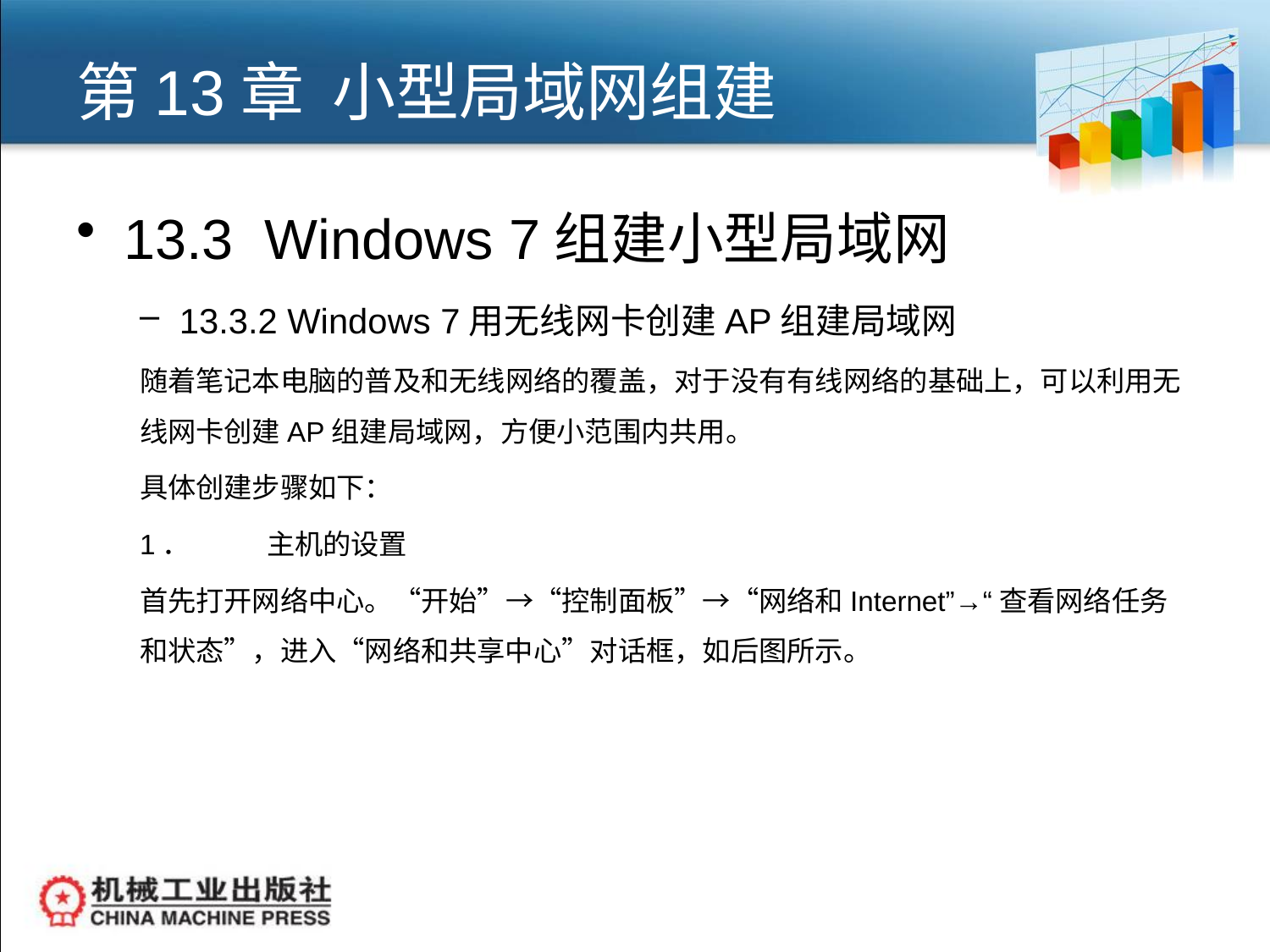

# 第13章  小型局域网组建
13.3  Windows 7组建小型局域网
13.3.2 Windows 7用无线网卡创建AP组建局域网
随着笔记本电脑的普及和无线网络的覆盖，对于没有有线网络的基础上，可以利用无线网卡创建AP组建局域网，方便小范围内共用。
具体创建步骤如下：
1．	主机的设置
首先打开网络中心。“开始”→“控制面板”→“网络和Internet”→“查看网络任务和状态”，进入“网络和共享中心”对话框，如后图所示。